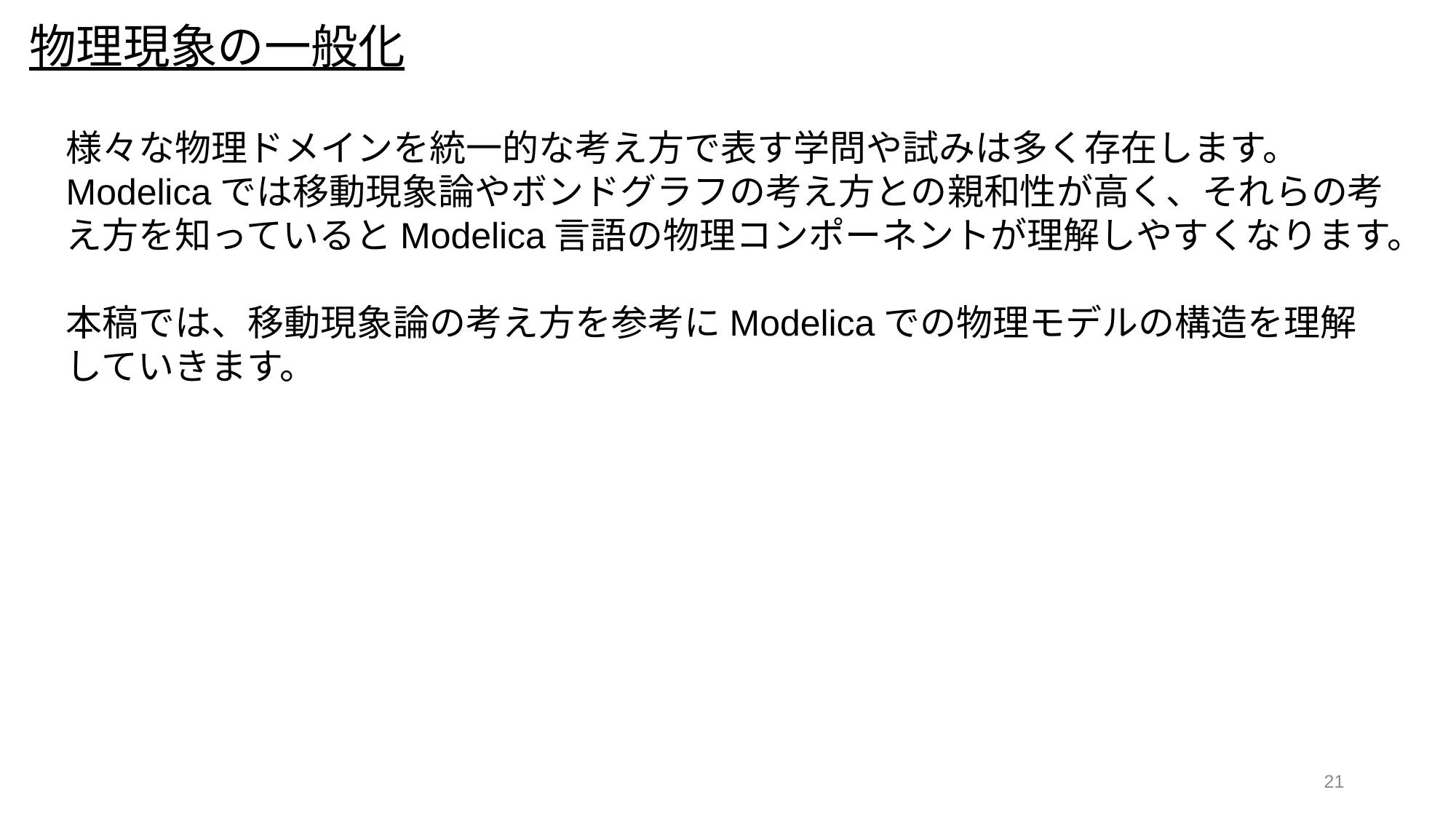

物理現象の一般化
様々な物理ドメインを統一的な考え方で表す学問や試みは多く存在します。
Modelicaでは移動現象論やボンドグラフの考え方との親和性が高く、それらの考え方を知っているとModelica言語の物理コンポーネントが理解しやすくなります。

本稿では、移動現象論の考え方を参考にModelicaでの物理モデルの構造を理解していきます。
21